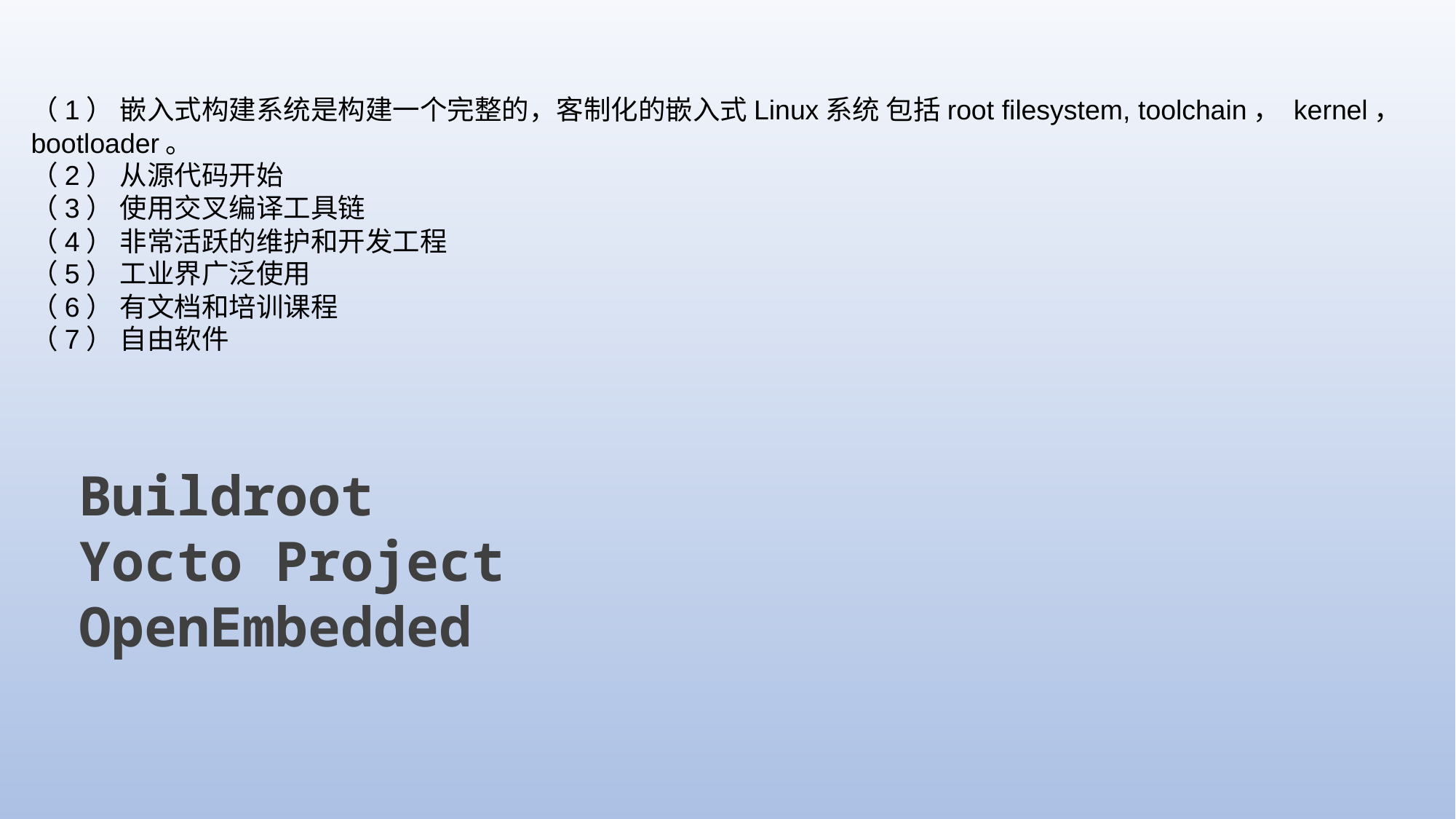

（1） 嵌入式构建系统是构建一个完整的，客制化的嵌入式Linux系统 包括root filesystem, toolchain， kernel， bootloader。
（2） 从源代码开始
（3） 使用交叉编译工具链
（4） 非常活跃的维护和开发工程
（5） 工业界广泛使用
（6） 有文档和培训课程
（7） 自由软件

Buildroot
Yocto Project
OpenEmbedded